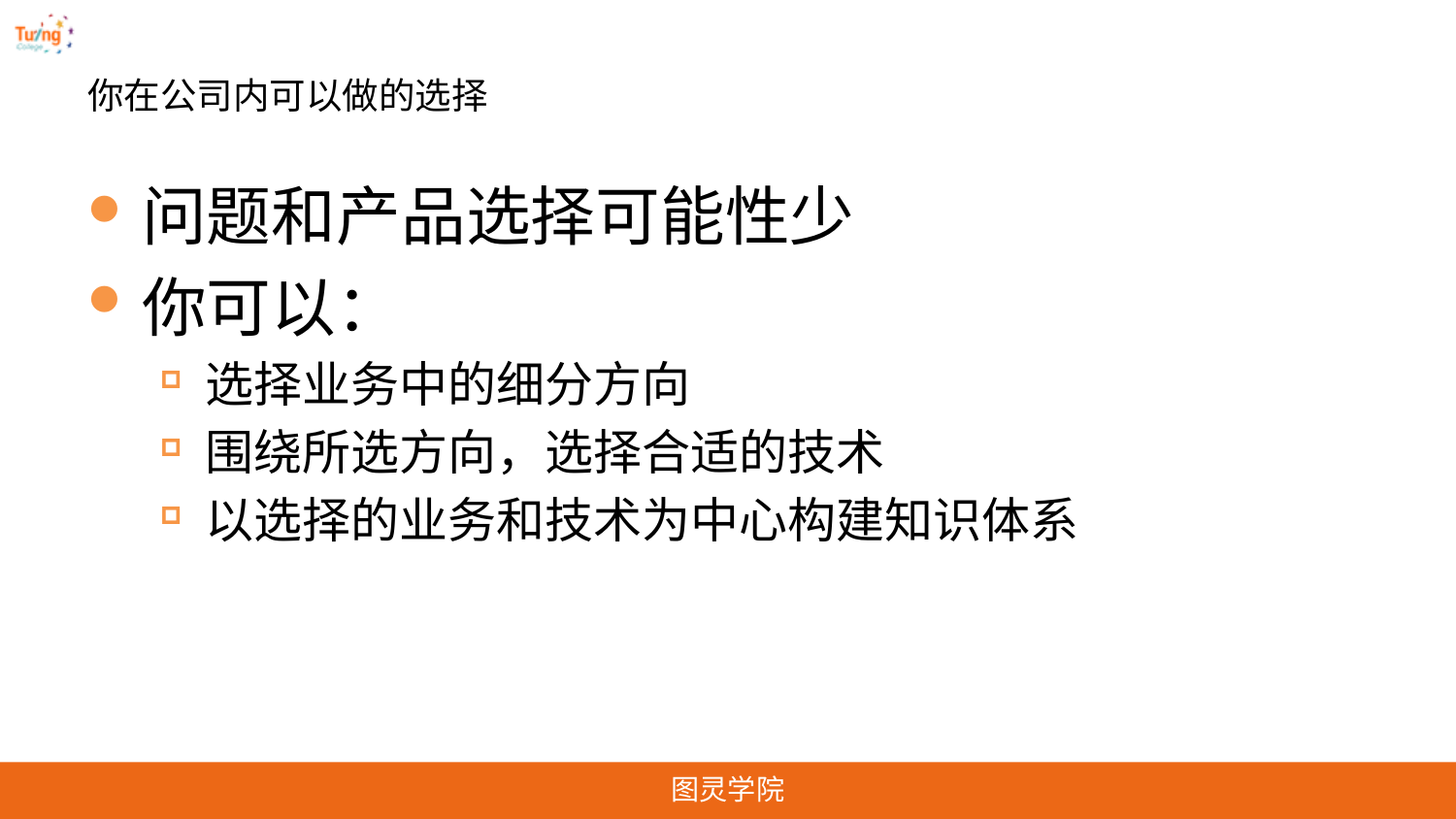

# 你在公司内可以做的选择
问题和产品选择可能性少
你可以：
选择业务中的细分方向
围绕所选方向，选择合适的技术
以选择的业务和技术为中心构建知识体系
图灵学院